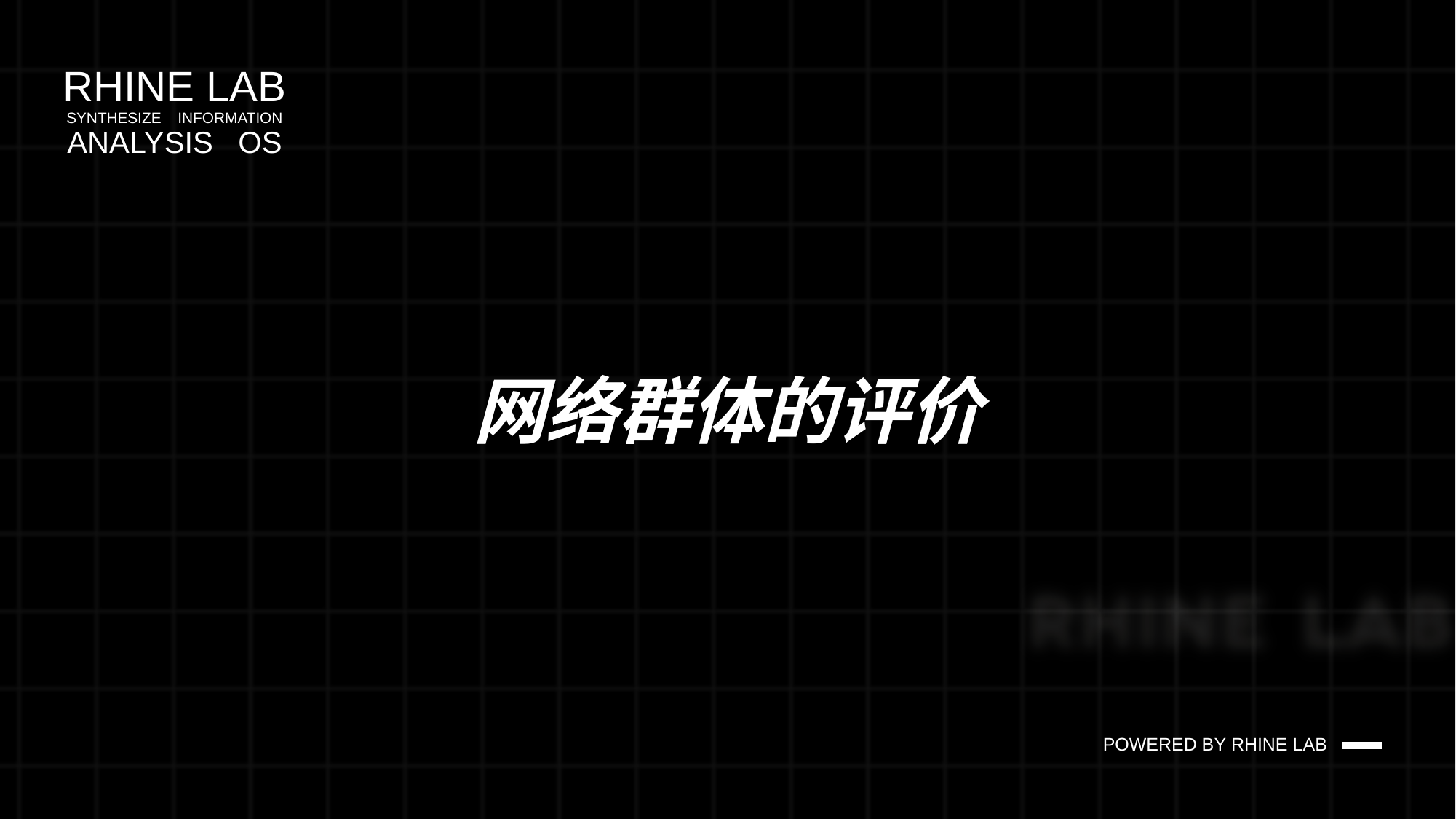

# RHINE LAB SYNTHESIZE    INFORMATION ANALYSIS   OS
rhodeskesi
网络群体的评价
若单标题请居中
若标题与图则左右分布
POWERED BY RHINE LAB